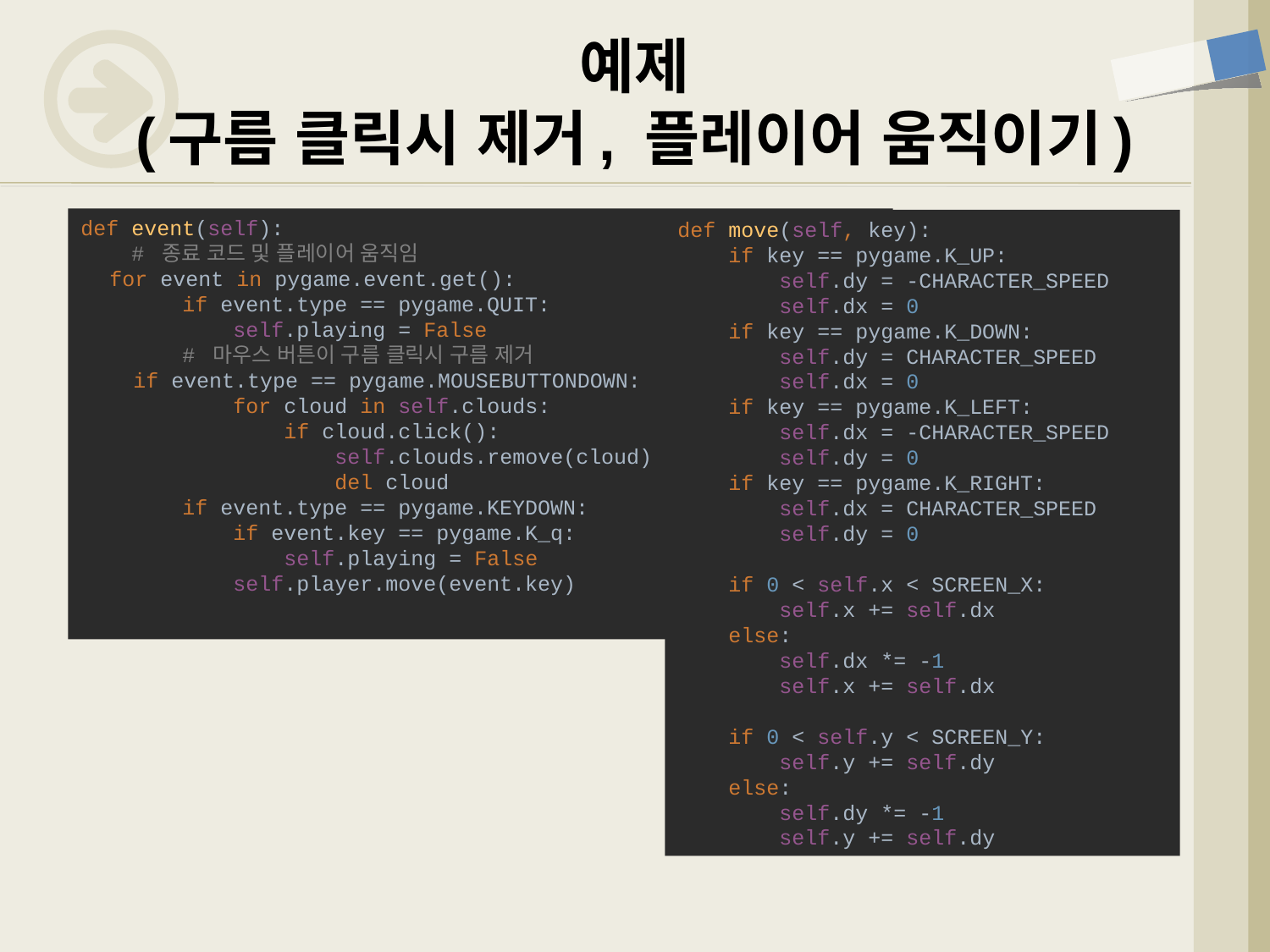

# 예제 (구름 클릭시 제거, 플레이어 움직이기)
def event(self):
    # 종료 코드 및 플레이어 움직임
    for event in pygame.event.get():
        if event.type == pygame.QUIT:
            self.playing = False
        # 마우스 버튼이 구름 클릭시 구름 제거
        if event.type == pygame.MOUSEBUTTONDOWN:
            for cloud in self.clouds:
                if cloud.click():
                    self.clouds.remove(cloud)
                    del cloud
        if event.type == pygame.KEYDOWN:
            if event.key == pygame.K_q:
                self.playing = False
            self.player.move(event.key)
def move(self, key):
    if key == pygame.K_UP:
        self.dy = -CHARACTER_SPEED
        self.dx = 0
    if key == pygame.K_DOWN:
        self.dy = CHARACTER_SPEED
        self.dx = 0
    if key == pygame.K_LEFT:
        self.dx = -CHARACTER_SPEED
        self.dy = 0
    if key == pygame.K_RIGHT:
        self.dx = CHARACTER_SPEED
        self.dy = 0
    if 0 < self.x < SCREEN_X:
        self.x += self.dx
    else:
        self.dx *= -1
        self.x += self.dx
    if 0 < self.y < SCREEN_Y:
        self.y += self.dy
    else:
        self.dy *= -1
        self.y += self.dy